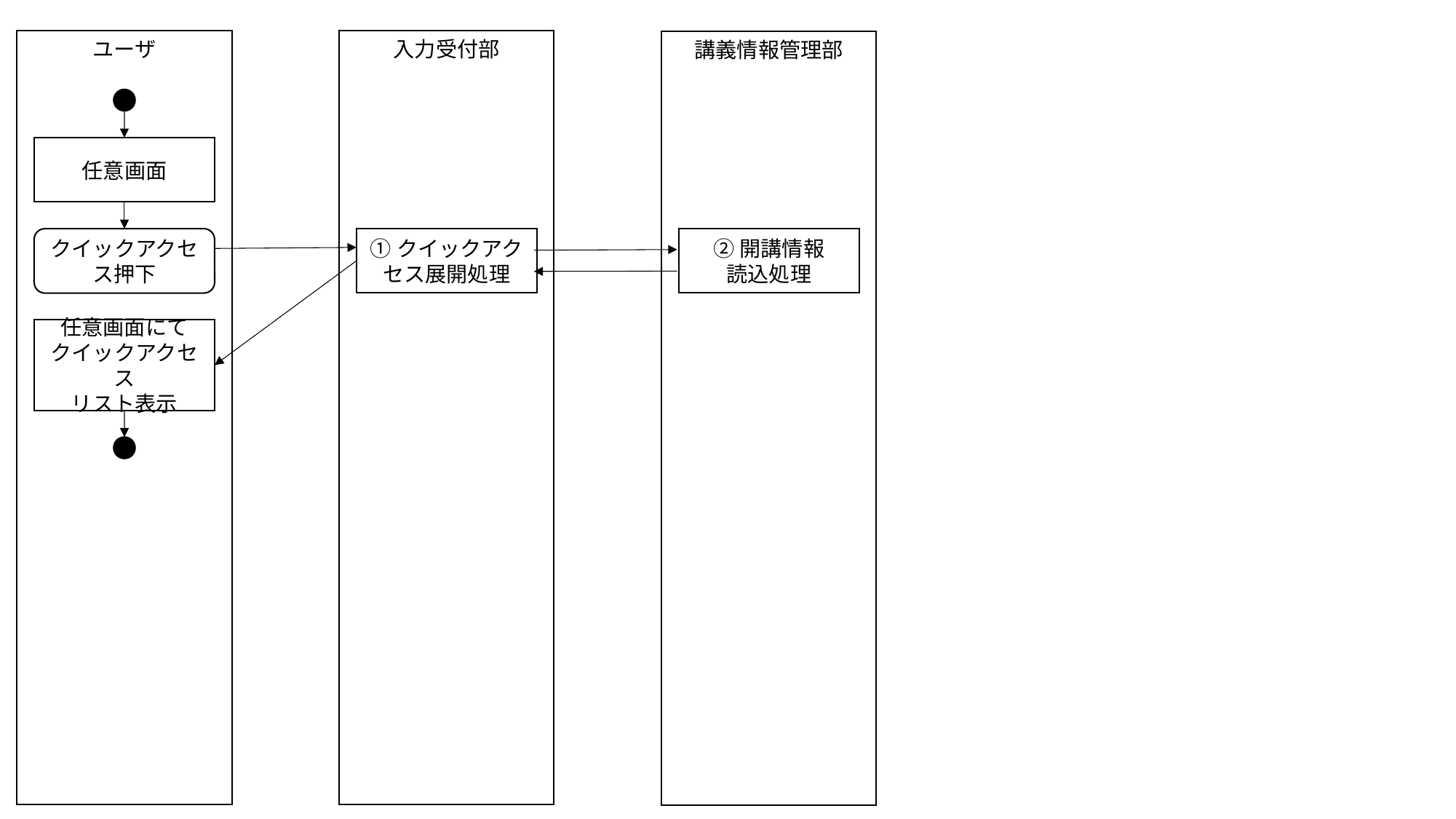

ユーザ
入力受付部
講義情報管理部

任意画面
①クイックアクセス展開処理
②開講情報
読込処理
クイックアクセス押下
任意画面にて
クイックアクセス
リスト表示